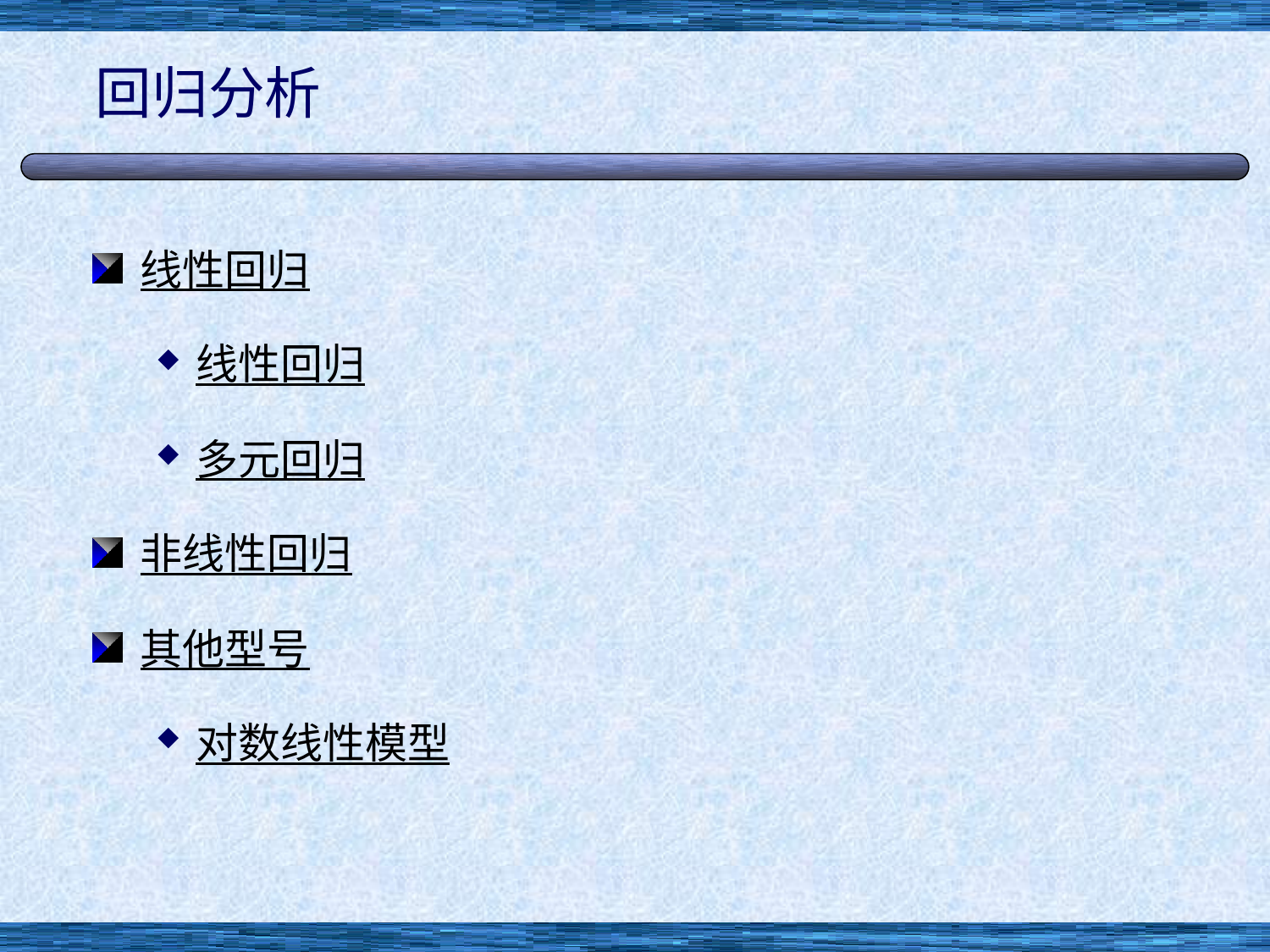

# 回归分析
线性回归
线性回归
多元回归
非线性回归
其他型号
对数线性模型